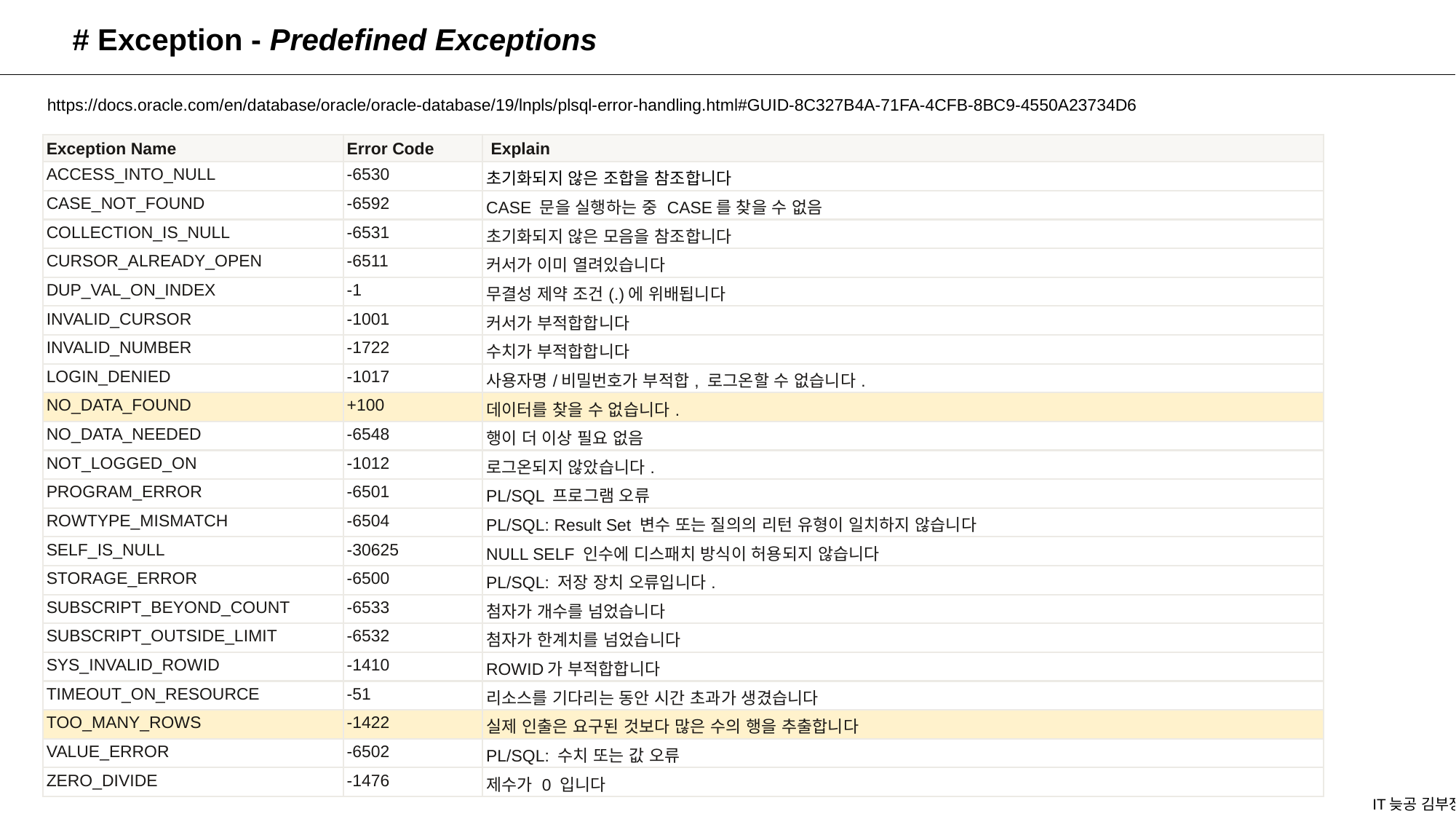

# Exception - Predefined Exceptions
https://docs.oracle.com/en/database/oracle/oracle-database/19/lnpls/plsql-error-handling.html#GUID-8C327B4A-71FA-4CFB-8BC9-4550A23734D6
| Exception Name | Error Code | Explain |
| --- | --- | --- |
| ACCESS\_INTO\_NULL | -6530 | 초기화되지 않은 조합을 참조합니다 |
| CASE\_NOT\_FOUND | -6592 | CASE 문을 실행하는 중 CASE를 찾을 수 없음 |
| COLLECTION\_IS\_NULL | -6531 | 초기화되지 않은 모음을 참조합니다 |
| CURSOR\_ALREADY\_OPEN | -6511 | 커서가 이미 열려있습니다 |
| DUP\_VAL\_ON\_INDEX | -1 | 무결성 제약 조건(.)에 위배됩니다 |
| INVALID\_CURSOR | -1001 | 커서가 부적합합니다 |
| INVALID\_NUMBER | -1722 | 수치가 부적합합니다 |
| LOGIN\_DENIED | -1017 | 사용자명/비밀번호가 부적합, 로그온할 수 없습니다. |
| NO\_DATA\_FOUND | +100 | 데이터를 찾을 수 없습니다. |
| NO\_DATA\_NEEDED | -6548 | 행이 더 이상 필요 없음 |
| NOT\_LOGGED\_ON | -1012 | 로그온되지 않았습니다. |
| PROGRAM\_ERROR | -6501 | PL/SQL 프로그램 오류 |
| ROWTYPE\_MISMATCH | -6504 | PL/SQL: Result Set 변수 또는 질의의 리턴 유형이 일치하지 않습니다 |
| SELF\_IS\_NULL | -30625 | NULL SELF 인수에 디스패치 방식이 허용되지 않습니다 |
| STORAGE\_ERROR | -6500 | PL/SQL: 저장 장치 오류입니다. |
| SUBSCRIPT\_BEYOND\_COUNT | -6533 | 첨자가 개수를 넘었습니다 |
| SUBSCRIPT\_OUTSIDE\_LIMIT | -6532 | 첨자가 한계치를 넘었습니다 |
| SYS\_INVALID\_ROWID | -1410 | ROWID가 부적합합니다 |
| TIMEOUT\_ON\_RESOURCE | -51 | 리소스를 기다리는 동안 시간 초과가 생겼습니다 |
| TOO\_MANY\_ROWS | -1422 | 실제 인출은 요구된 것보다 많은 수의 행을 추출합니다 |
| VALUE\_ERROR | -6502 | PL/SQL: 수치 또는 값 오류 |
| ZERO\_DIVIDE | -1476 | 제수가 0 입니다 |
IT늦공 김부장